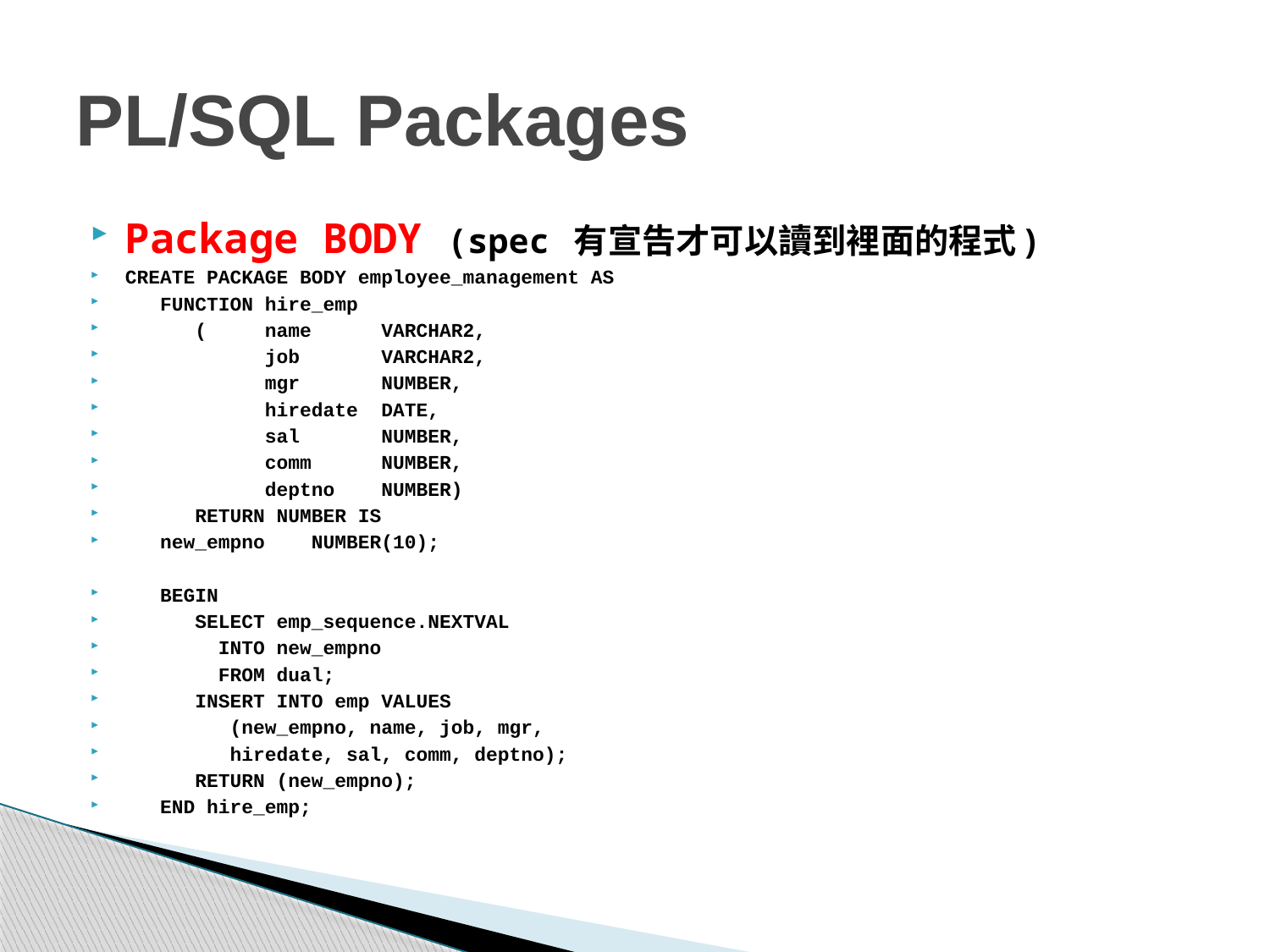

# PL/SQL Packages
Package BODY (spec 有宣告才可以讀到裡面的程式)
CREATE PACKAGE BODY employee_management AS
   FUNCTION hire_emp
      (     name      VARCHAR2,
            job       VARCHAR2,
            mgr       NUMBER,
            hiredate  DATE,
            sal       NUMBER,
            comm      NUMBER,
            deptno    NUMBER)
      RETURN NUMBER IS
   new_empno    NUMBER(10);

   BEGIN
      SELECT emp_sequence.NEXTVAL
        INTO new_empno
        FROM dual;
      INSERT INTO emp VALUES
         (new_empno, name, job, mgr,
         hiredate, sal, comm, deptno);
      RETURN (new_empno);
   END hire_emp;